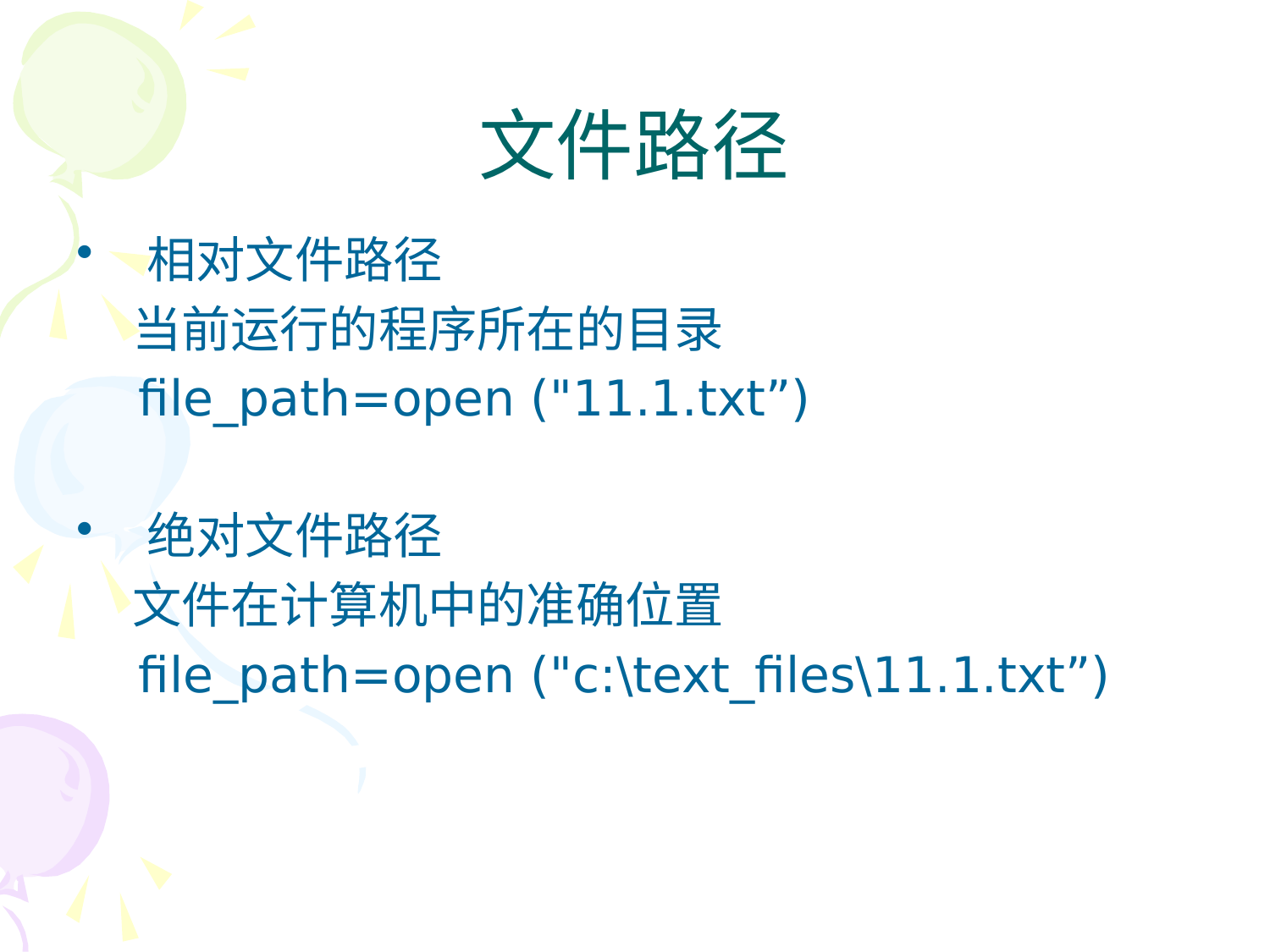

# 文件路径
 相对文件路径
    当前运行的程序所在的目录
    file_path=open ("11.1.txt”)

 绝对文件路径
    文件在计算机中的准确位置
    file_path=open ("c:\text_files\11.1.txt”)